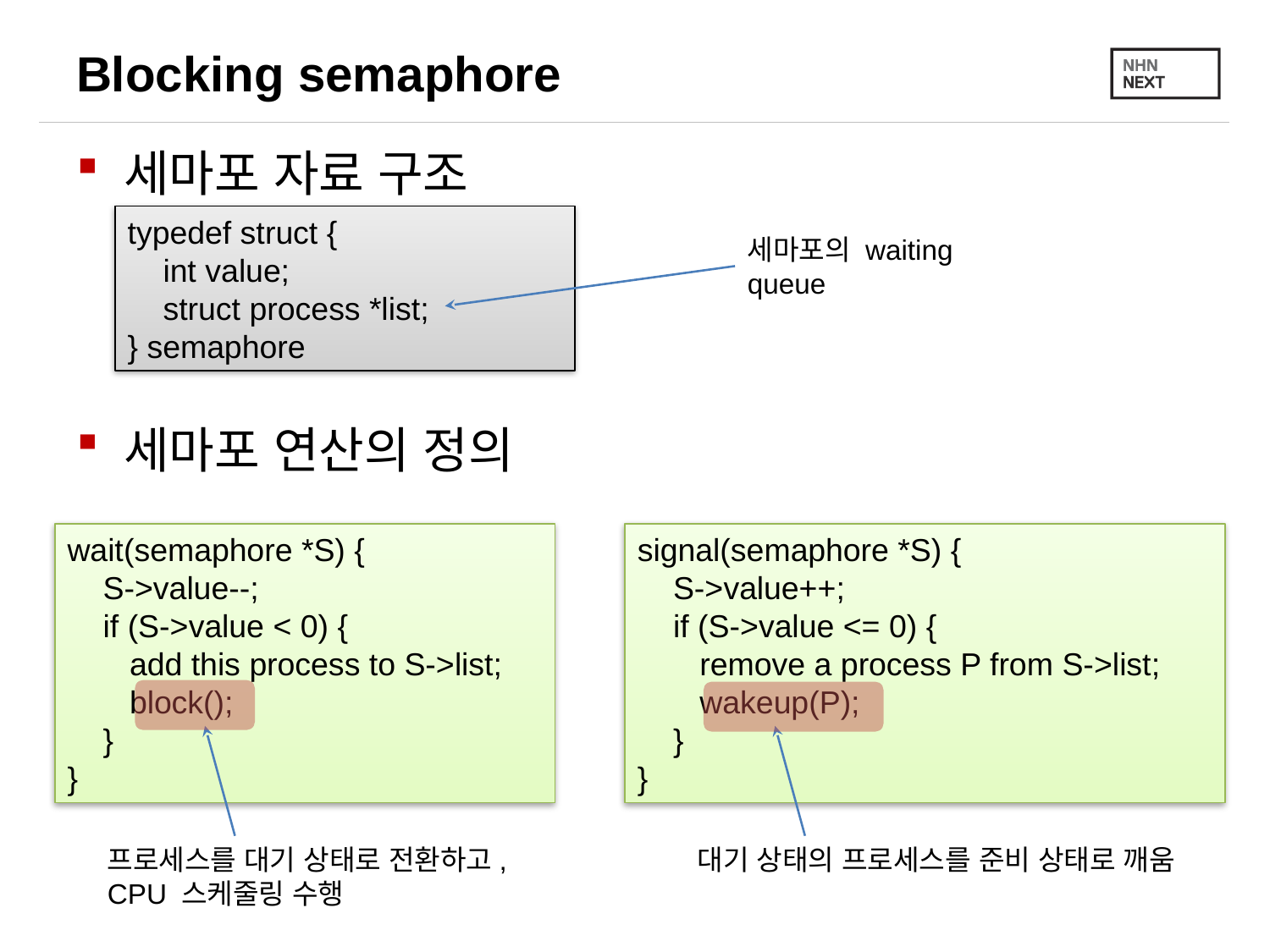

# Blocking semaphore
세마포 자료 구조

세마포 연산의 정의

typedef struct {
    int value;
    struct process *list;
} semaphore
세마포의 waiting queue
wait(semaphore *S) {
    S->value--;
    if (S->value < 0) {
       add this process to S->list;
       block();
    }
}
signal(semaphore *S) {
    S->value++;
    if (S->value <= 0) {
       remove a process P from S->list;
       wakeup(P);
    }
}

프로세스를 대기 상태로 전환하고, CPU 스케줄링 수행
대기 상태의 프로세스를 준비 상태로 깨움